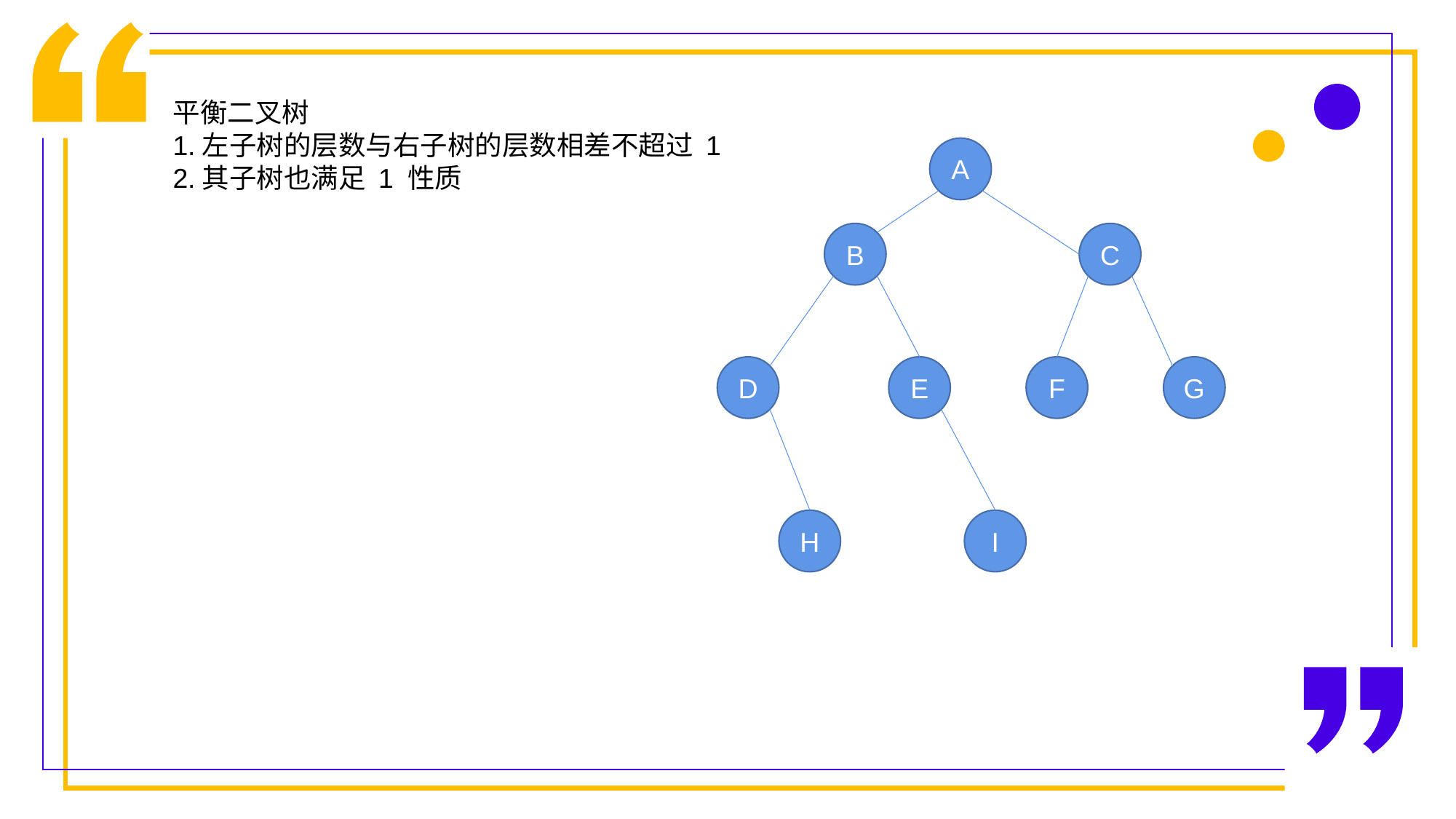

平衡二叉树
1.左子树的层数与右子树的层数相差不超过 1
2.其子树也满足 1 性质

A
B
C
D
E
F
G

H
I